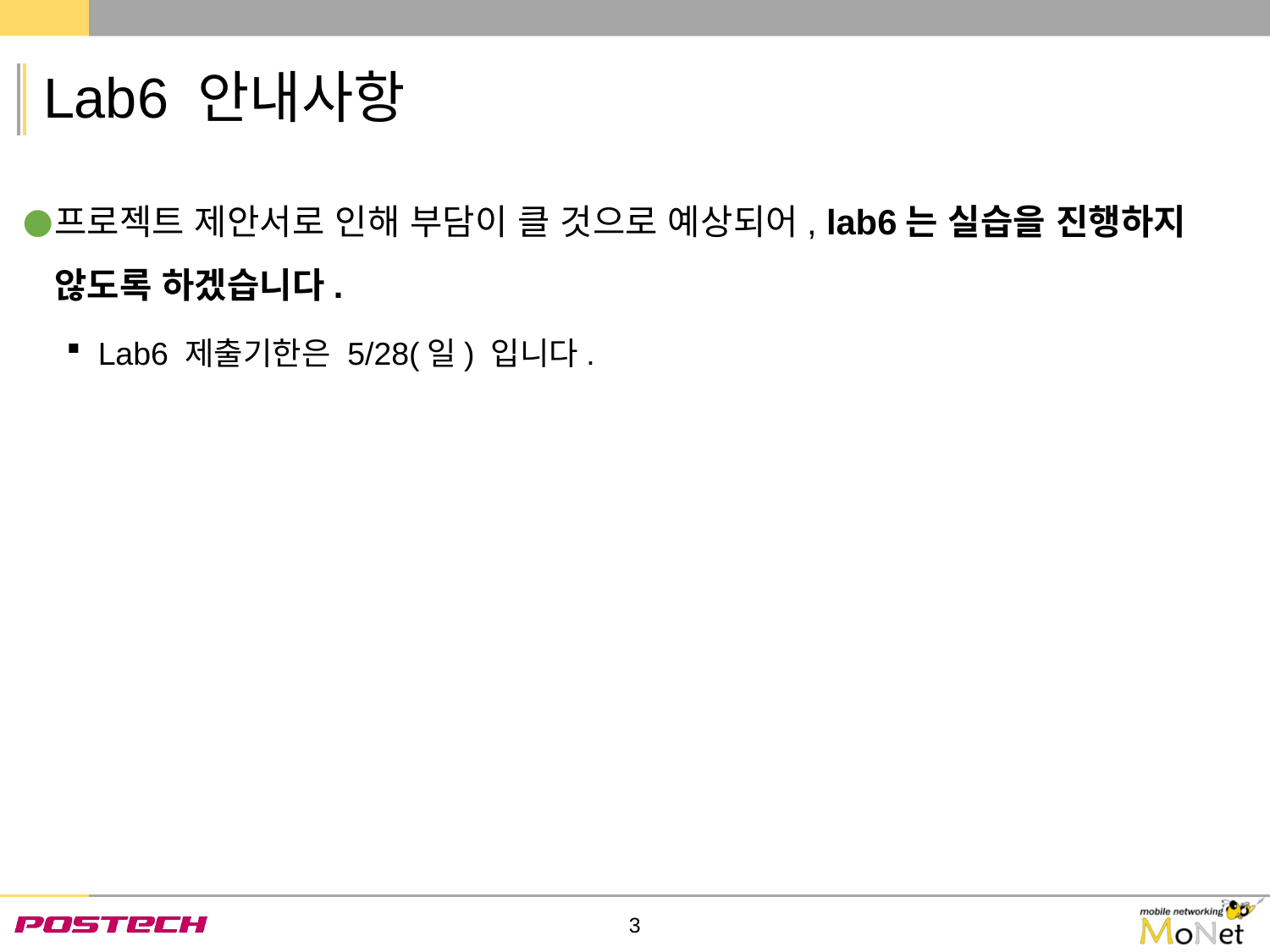

# Lab6 안내사항
프로젝트 제안서로 인해 부담이 클 것으로 예상되어, lab6는 실습을 진행하지 않도록 하겠습니다.
Lab6 제출기한은 5/28(일) 입니다.